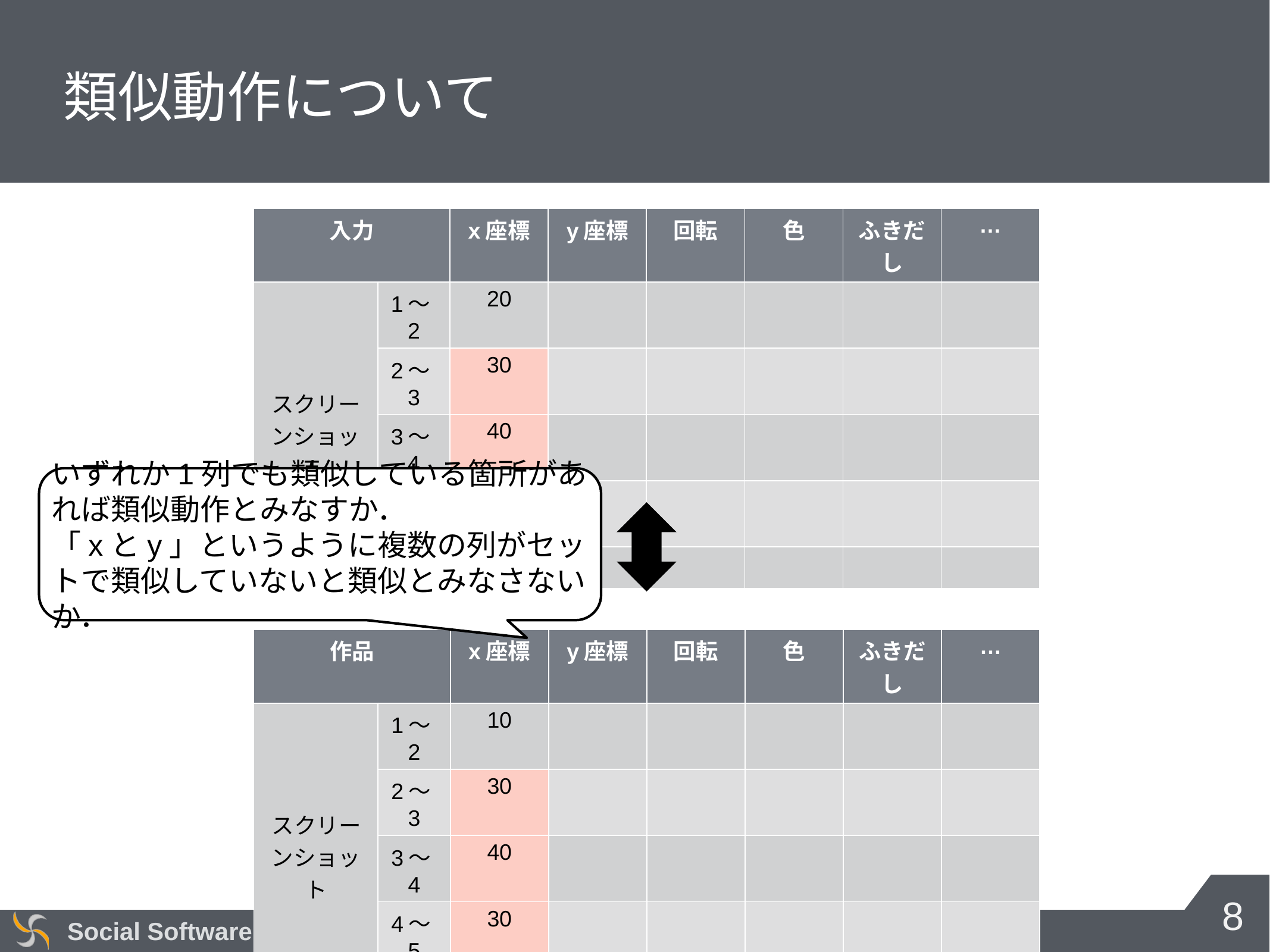

# 類似動作について
| 入力 |  | x座標 | y座標 | 回転 | 色 | ふきだし | … |
| --- | --- | --- | --- | --- | --- | --- | --- |
| スクリーンショット | 1〜2 | 20 |  |  |  |  |  |
|  | 2〜3 | 30 |  |  |  |  |  |
|  | 3〜4 | 40 |  |  |  |  |  |
|  | 4〜5 | 30 |  |  |  |  |  |
|  | … | 20 |  |  |  |  |  |
いずれか1列でも類似している箇所があれば類似動作とみなすか．
「xとy」というように複数の列がセットで類似していないと類似とみなさないか．

| 作品 |  | x座標 | y座標 | 回転 | 色 | ふきだし | … |
| --- | --- | --- | --- | --- | --- | --- | --- |
| スクリーンショット | 1〜2 | 10 |  |  |  |  |  |
|  | 2〜3 | 30 |  |  |  |  |  |
|  | 3〜4 | 40 |  |  |  |  |  |
|  | 4〜5 | 30 |  |  |  |  |  |
|  | … | 20 |  |  |  |  |  |
8